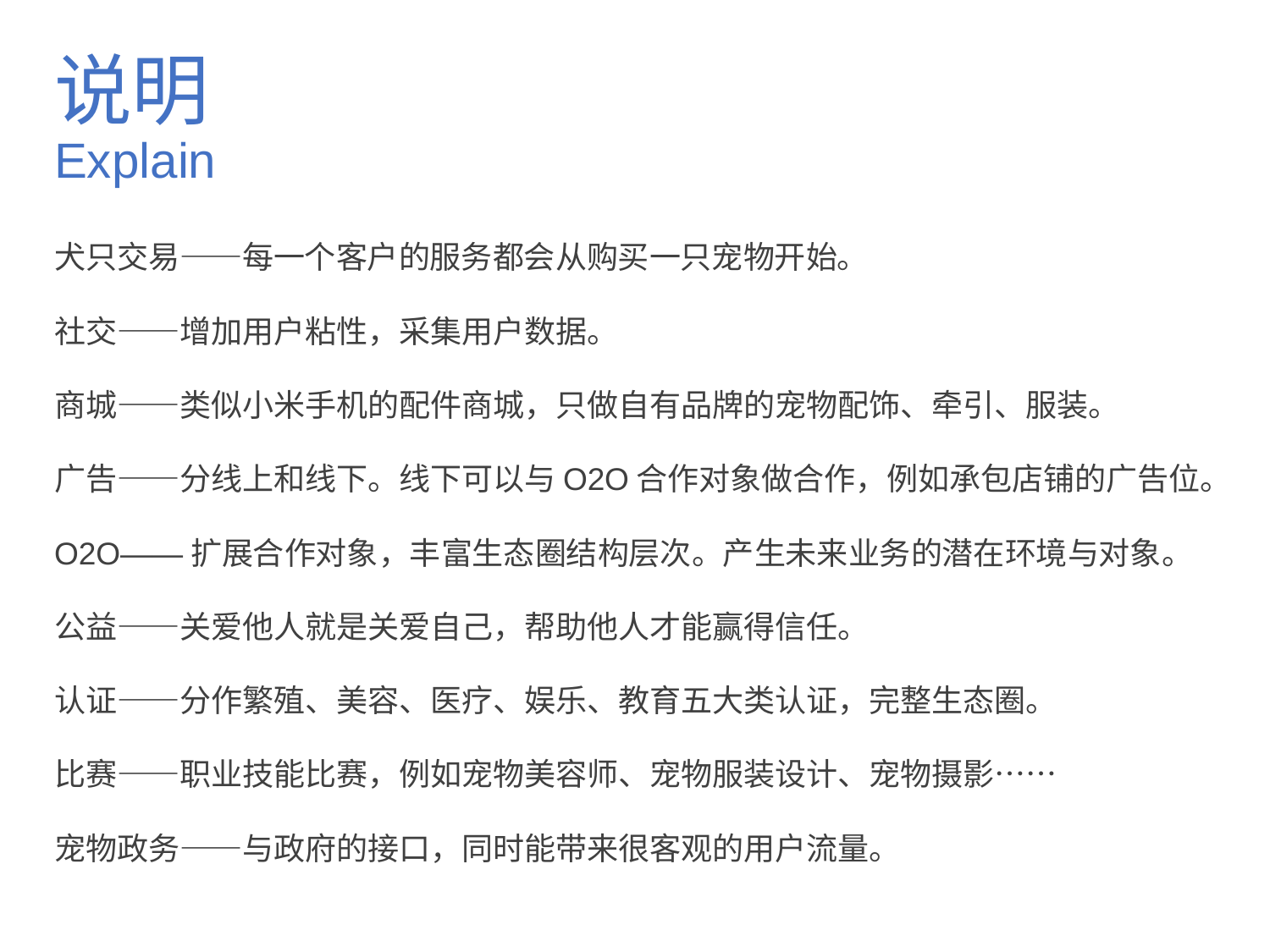

说明
Explain
犬只交易——每一个客户的服务都会从购买一只宠物开始。
社交——增加用户粘性，采集用户数据。
商城——类似小米手机的配件商城，只做自有品牌的宠物配饰、牵引、服装。
广告——分线上和线下。线下可以与O2O合作对象做合作，例如承包店铺的广告位。
O2O——扩展合作对象，丰富生态圈结构层次。产生未来业务的潜在环境与对象。
公益——关爱他人就是关爱自己，帮助他人才能赢得信任。
认证——分作繁殖、美容、医疗、娱乐、教育五大类认证，完整生态圈。
比赛——职业技能比赛，例如宠物美容师、宠物服装设计、宠物摄影……
宠物政务——与政府的接口，同时能带来很客观的用户流量。